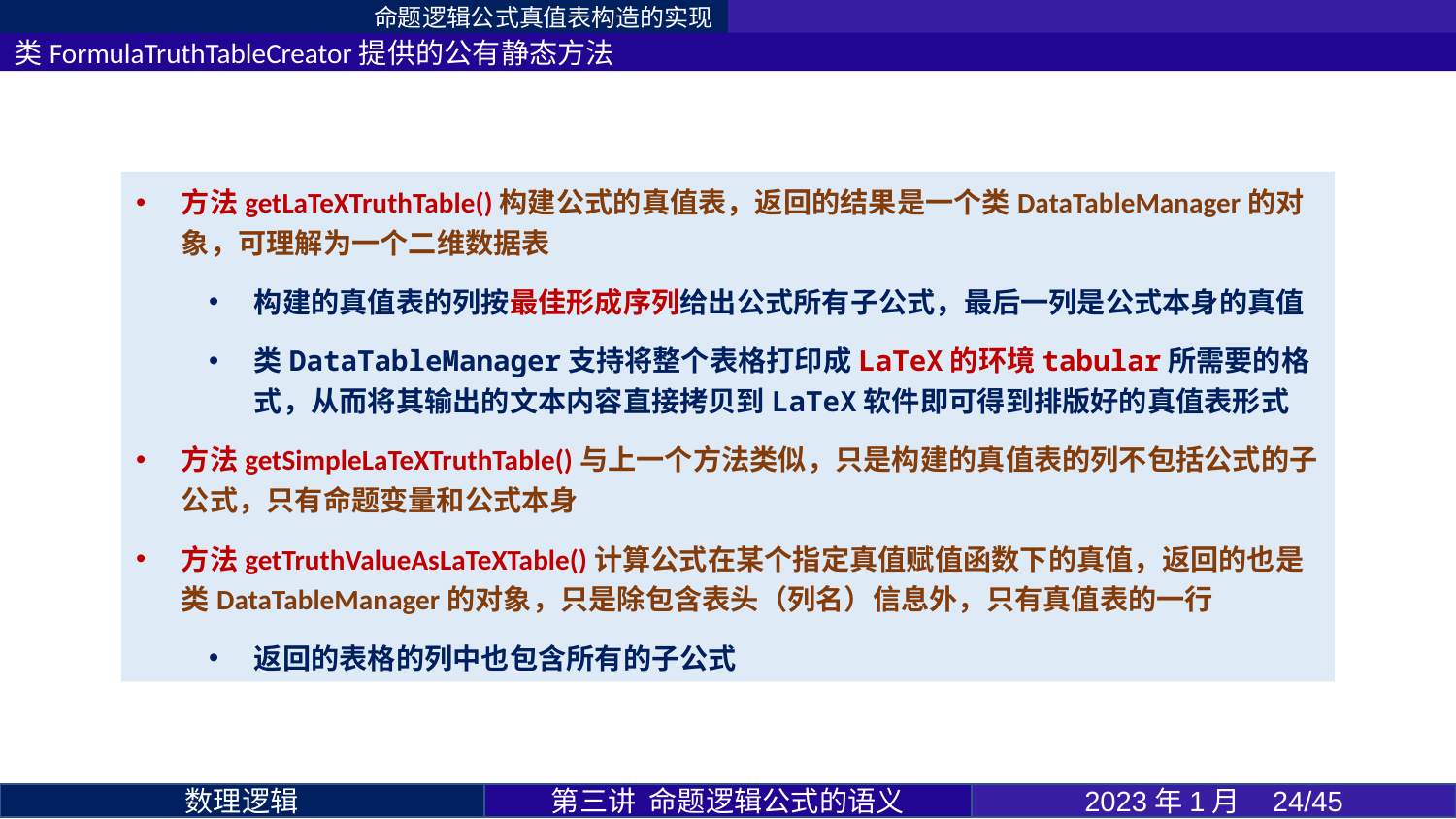

命题逻辑公式真值表构造的实现
类FormulaTruthTableCreator提供的公有静态方法
方法getLaTeXTruthTable()构建公式的真值表，返回的结果是一个类DataTableManager的对象，可理解为一个二维数据表
构建的真值表的列按最佳形成序列给出公式所有子公式，最后一列是公式本身的真值
类DataTableManager支持将整个表格打印成LaTeX的环境tabular所需要的格式，从而将其输出的文本内容直接拷贝到LaTeX软件即可得到排版好的真值表形式
方法getSimpleLaTeXTruthTable()与上一个方法类似，只是构建的真值表的列不包括公式的子公式，只有命题变量和公式本身
方法getTruthValueAsLaTeXTable()计算公式在某个指定真值赋值函数下的真值，返回的也是类DataTableManager的对象，只是除包含表头（列名）信息外，只有真值表的一行
返回的表格的列中也包含所有的子公式
第三讲  命题逻辑公式的语义
2023年1月    24/45
数理逻辑